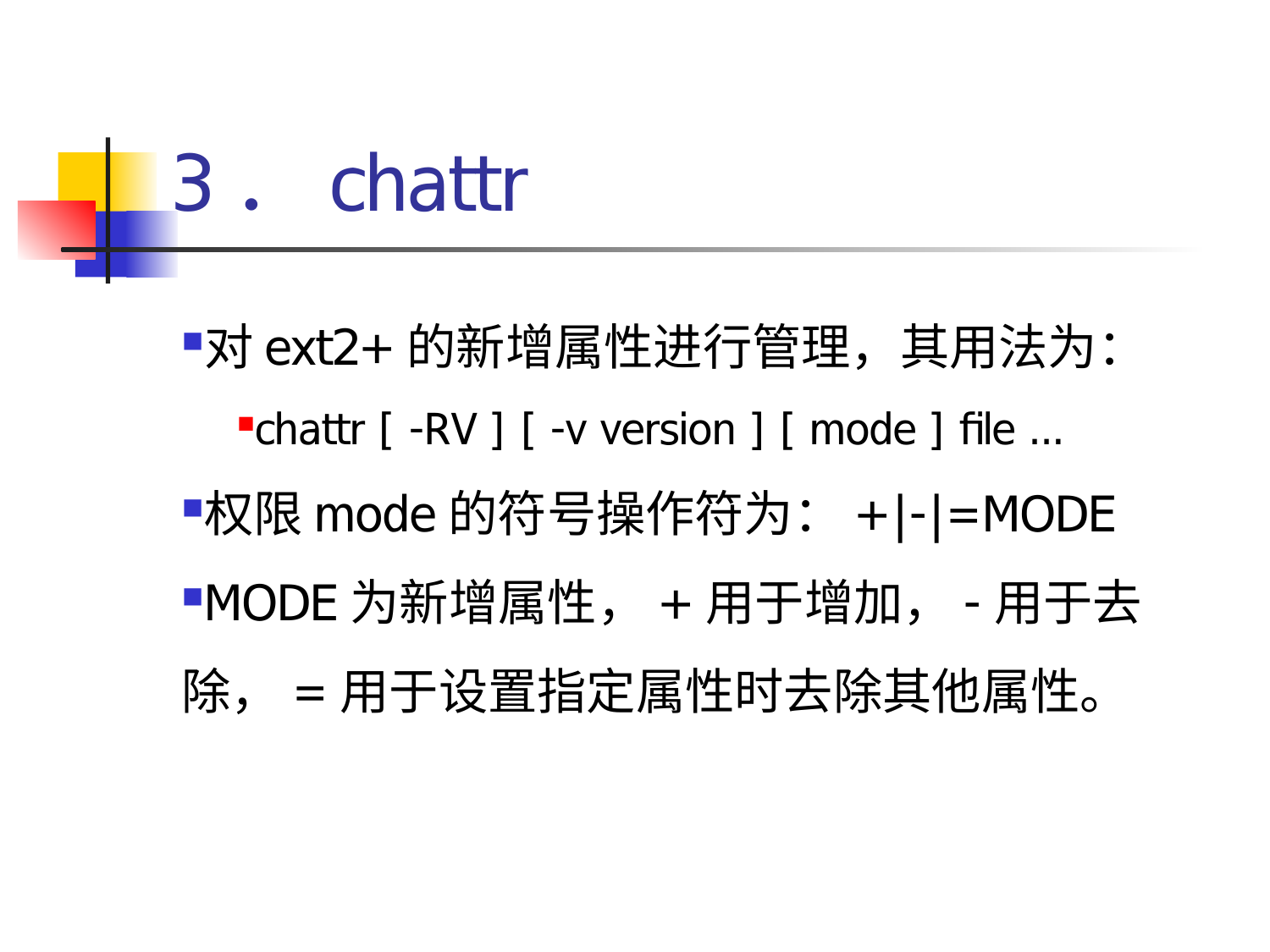

# 3．chattr
对ext2+的新增属性进行管理，其用法为：
chattr [ -RV ] [ -v version ] [ mode ] file …
权限mode的符号操作符为：+|-|=MODE
MODE为新增属性，+用于增加，-用于去除，=用于设置指定属性时去除其他属性。